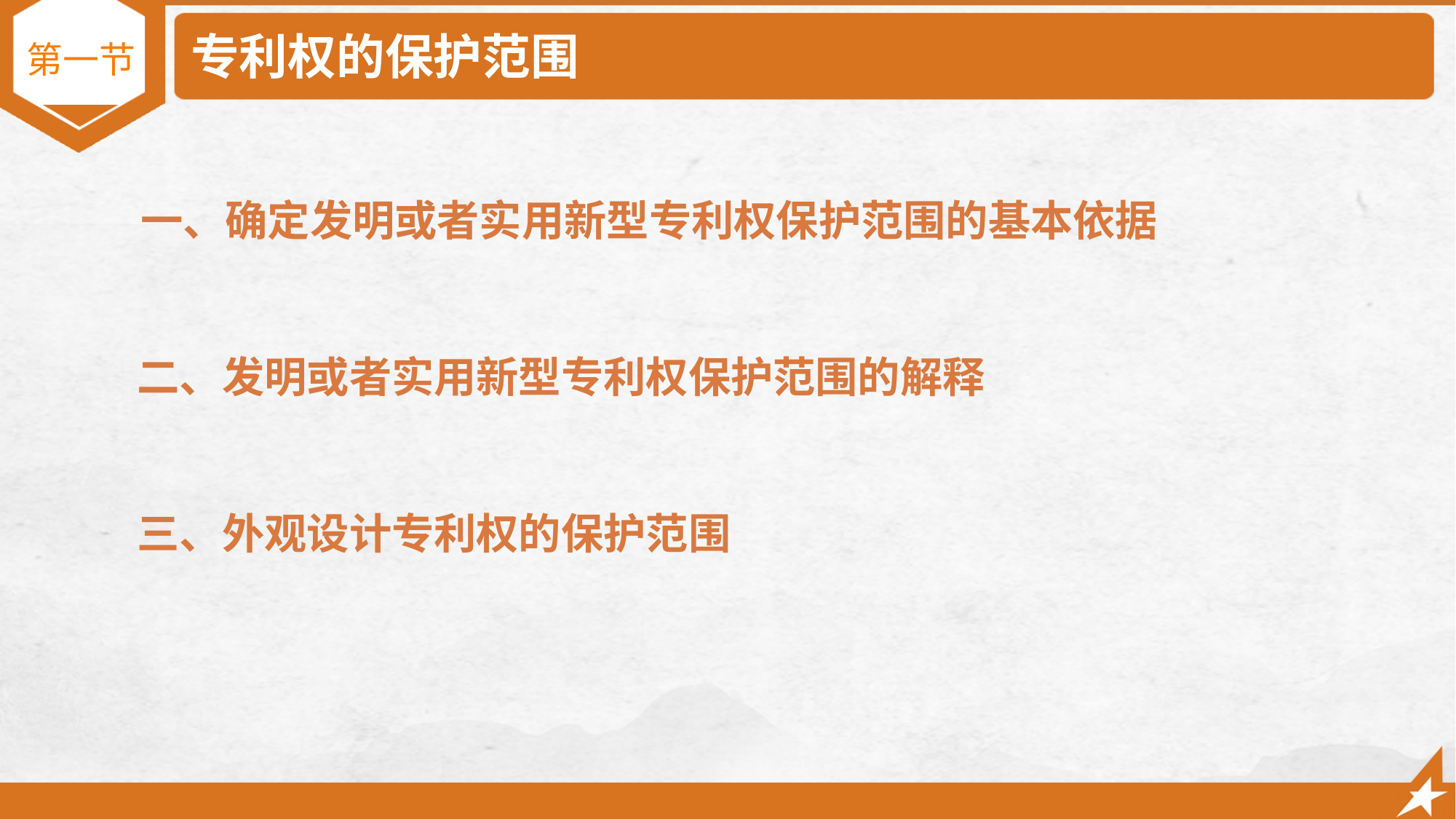

专利权的保护范围
第一节
一、确定发明或者实用新型专利权保护范围的基本依据
二、发明或者实用新型专利权保护范围的解释

三、外观设计专利权的保护范围